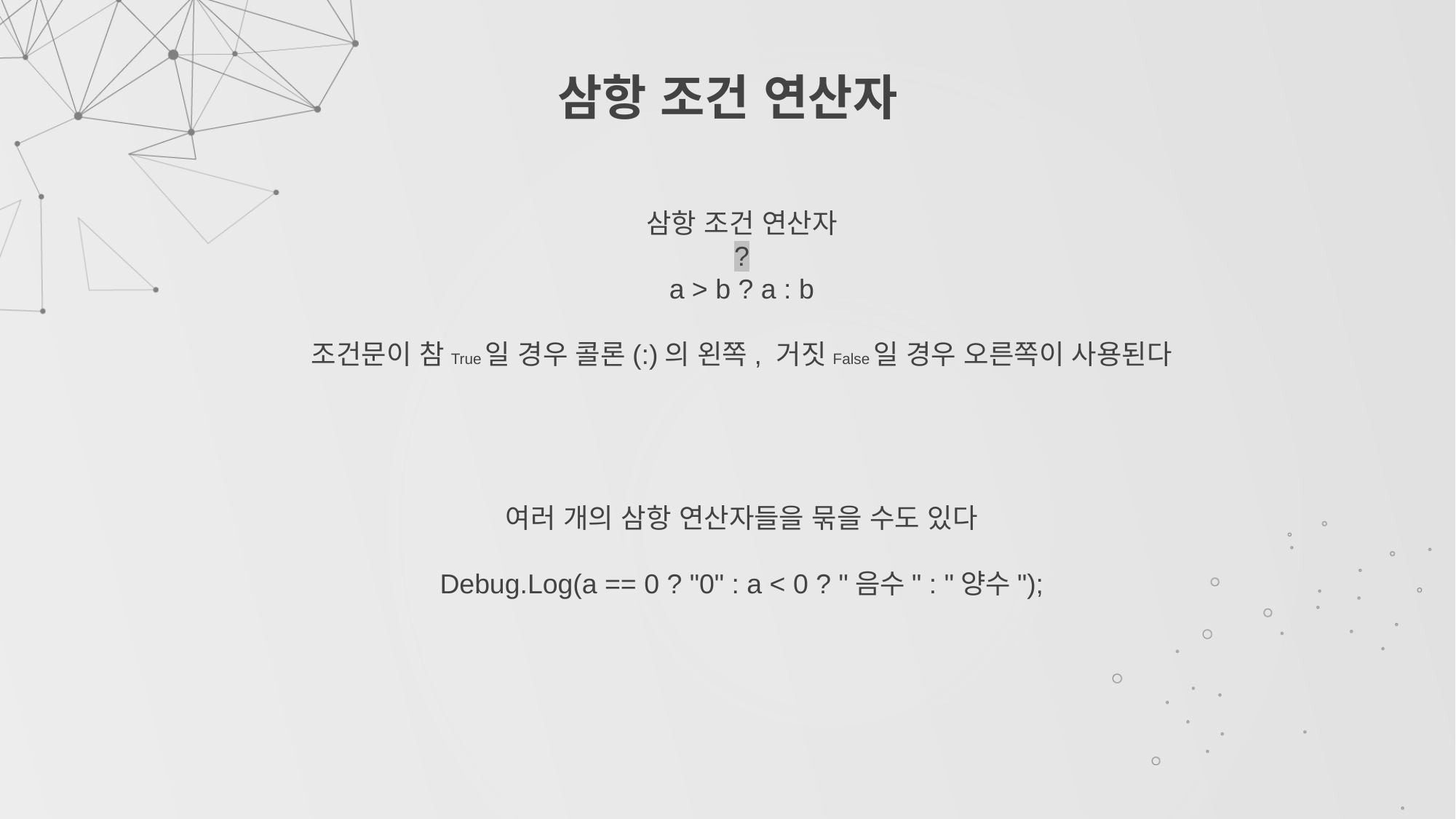

# 삼항 조건 연산자
삼항 조건 연산자
?
a > b ? a : b

조건문이 참True일 경우 콜론(:)의 왼쪽, 거짓False일 경우 오른쪽이 사용된다

여러 개의 삼항 연산자들을 묶을 수도 있다

Debug.Log(a == 0 ? "0" : a < 0 ? "음수" : "양수");